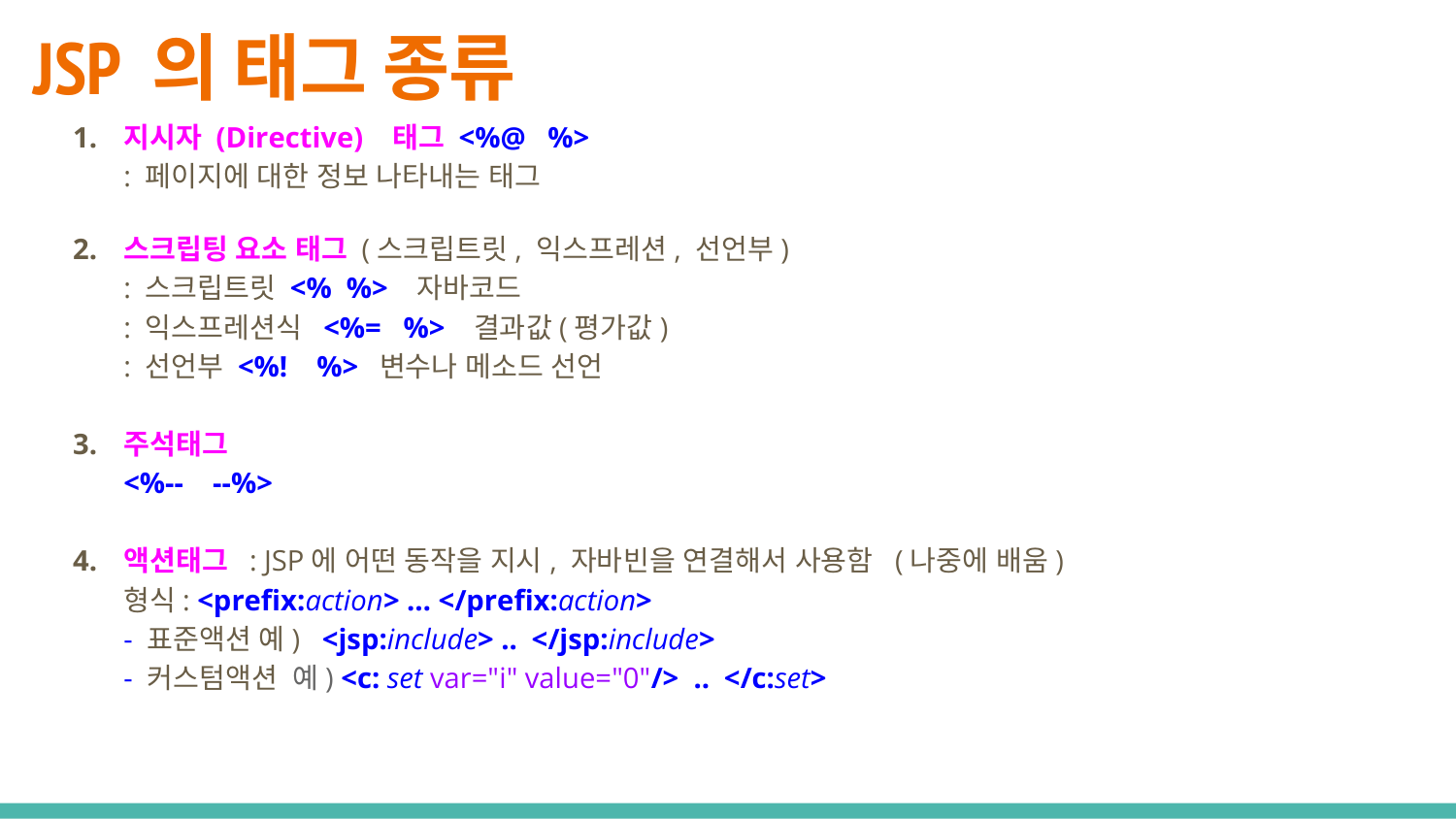

# JSP 의 태그 종류
지시자 (Directive)   태그 <%@   %>
: 페이지에 대한 정보 나타내는 태그
스크립팅 요소 태그 (스크립트릿, 익스프레션, 선언부)
: 스크립트릿 <%  %>   자바코드
: 익스프레션식  <%=   %>   결과값(평가값)
: 선언부 <%!    %>  변수나 메소드 선언
주석태그
<%--    --%>
액션태그  : JSP에 어떤 동작을 지시, 자바빈을 연결해서 사용함  (나중에 배움)
형식: <prefix:action> … </prefix:action>
- 표준액션 예)   <jsp:include> ..  </jsp:include>
- 커스텀액션  예) <c: set var="i" value="0"/>  ..  </c:set>